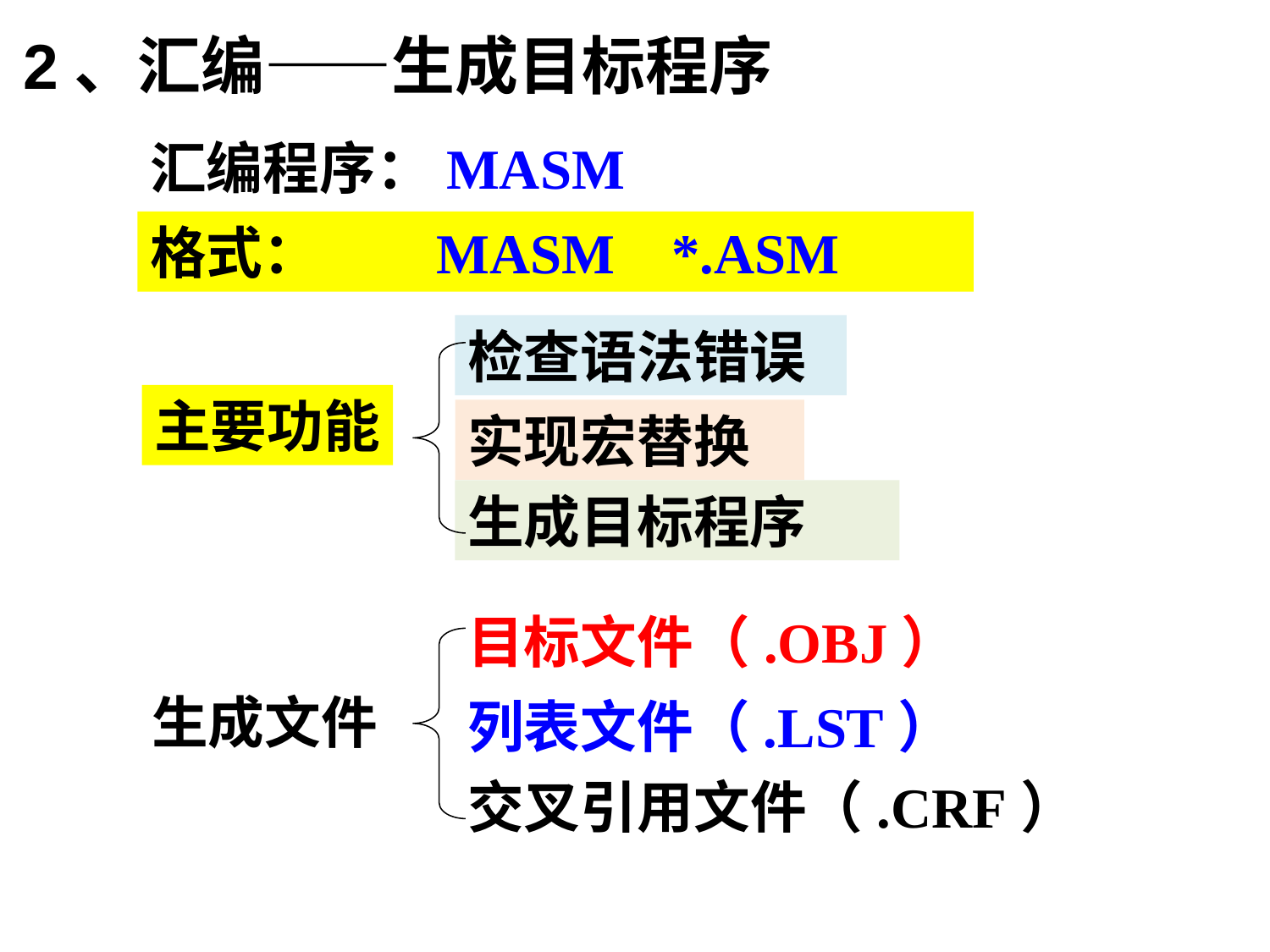

2、汇编——生成目标程序
汇编程序：MASM
格式：        MASM    *.ASM
检查语法错误

实现宏替换
生成目标程序
主要功能
目标文件（.OBJ）

生成文件
列表文件（.LST）
交叉引用文件（.CRF）
128